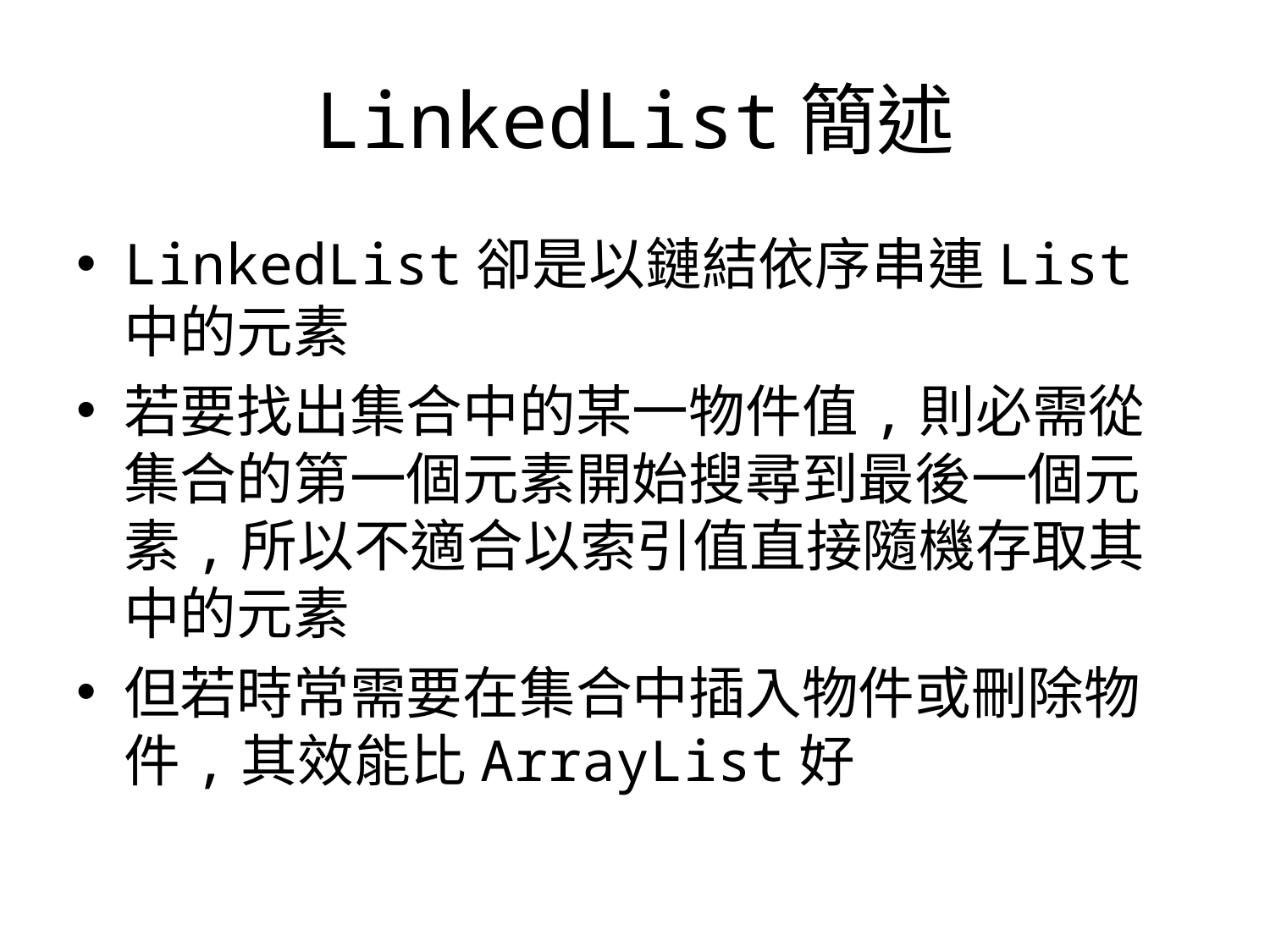

# LinkedList簡述
LinkedList卻是以鏈結依序串連List中的元素
若要找出集合中的某一物件值,則必需從集合的第一個元素開始搜尋到最後一個元素,所以不適合以索引值直接隨機存取其中的元素
但若時常需要在集合中插入物件或刪除物件,其效能比ArrayList好